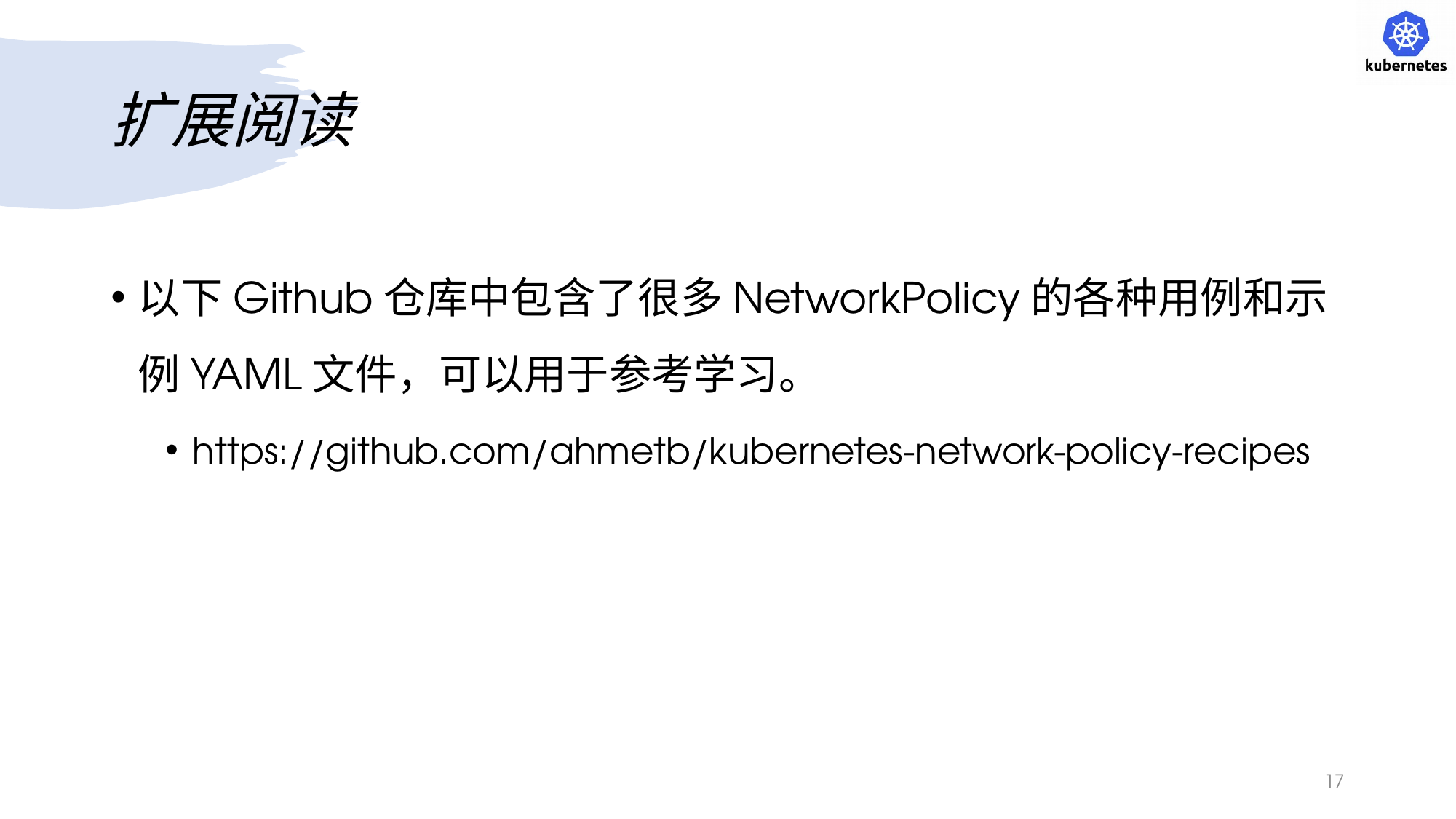

# 扩展阅读
以下Github仓库中包含了很多NetworkPolicy的各种用例和示例YAML文件，可以用于参考学习。
https://github.com/ahmetb/kubernetes-network-policy-recipes

17